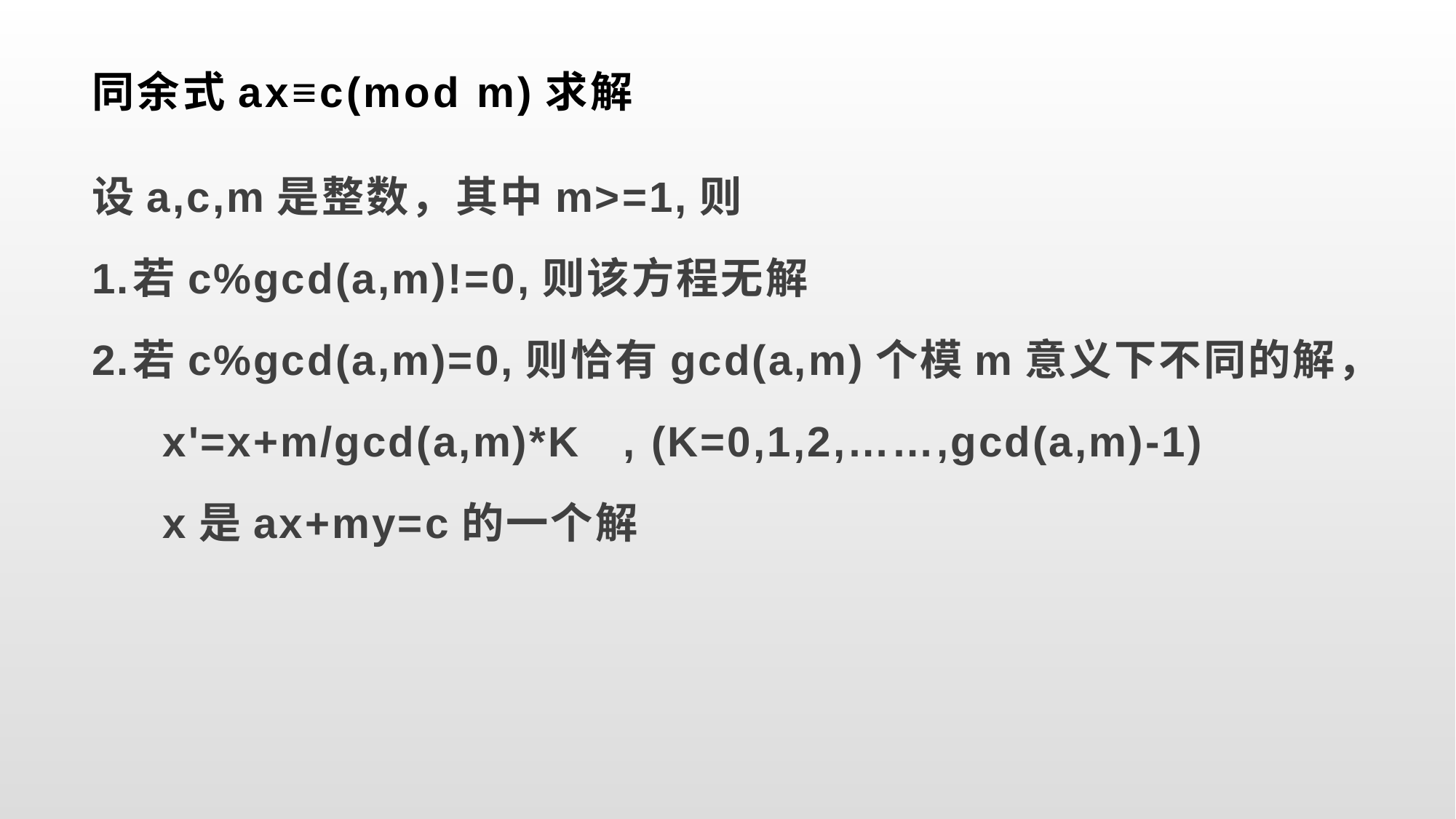

# 同余式ax≡c(mod m)求解
设a,c,m是整数，其中m>=1,则
若c%gcd(a,m)!=0,则该方程无解
若c%gcd(a,m)=0,则恰有gcd(a,m)个模m意义下不同的解，
     x'=x+m/gcd(a,m)*K   , (K=0,1,2,……,gcd(a,m)-1)
     x是ax+my=c的一个解